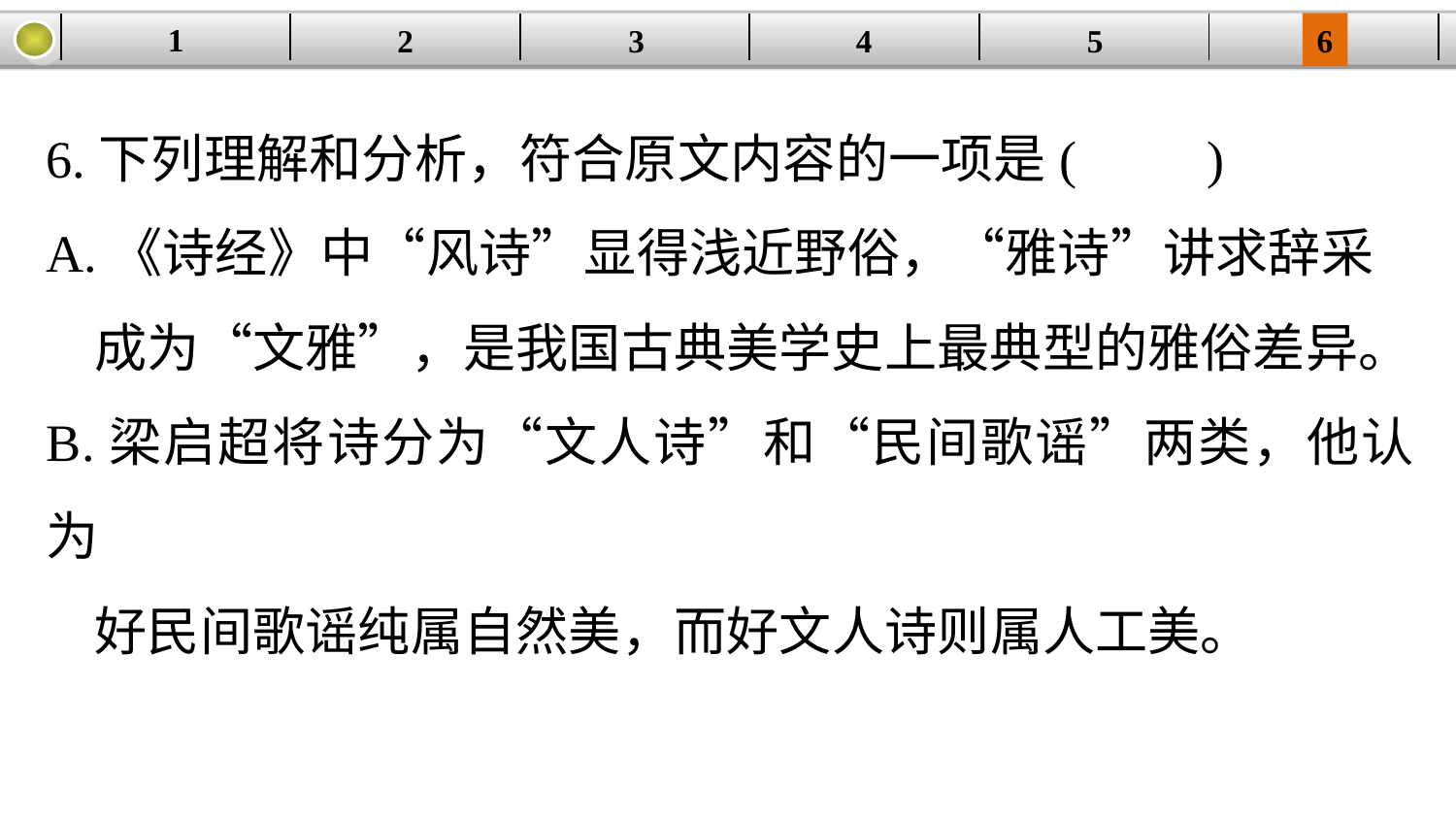

1
3
4
5
6
2
|  |  |  |  |  |  |
| --- | --- | --- | --- | --- | --- |

6.下列理解和分析，符合原文内容的一项是(　　)
A.《诗经》中“风诗”显得浅近野俗，“雅诗”讲求辞采
   成为“文雅”，是我国古典美学史上最典型的雅俗差异。
B.梁启超将诗分为“文人诗”和“民间歌谣”两类，他认为
   好民间歌谣纯属自然美，而好文人诗则属人工美。